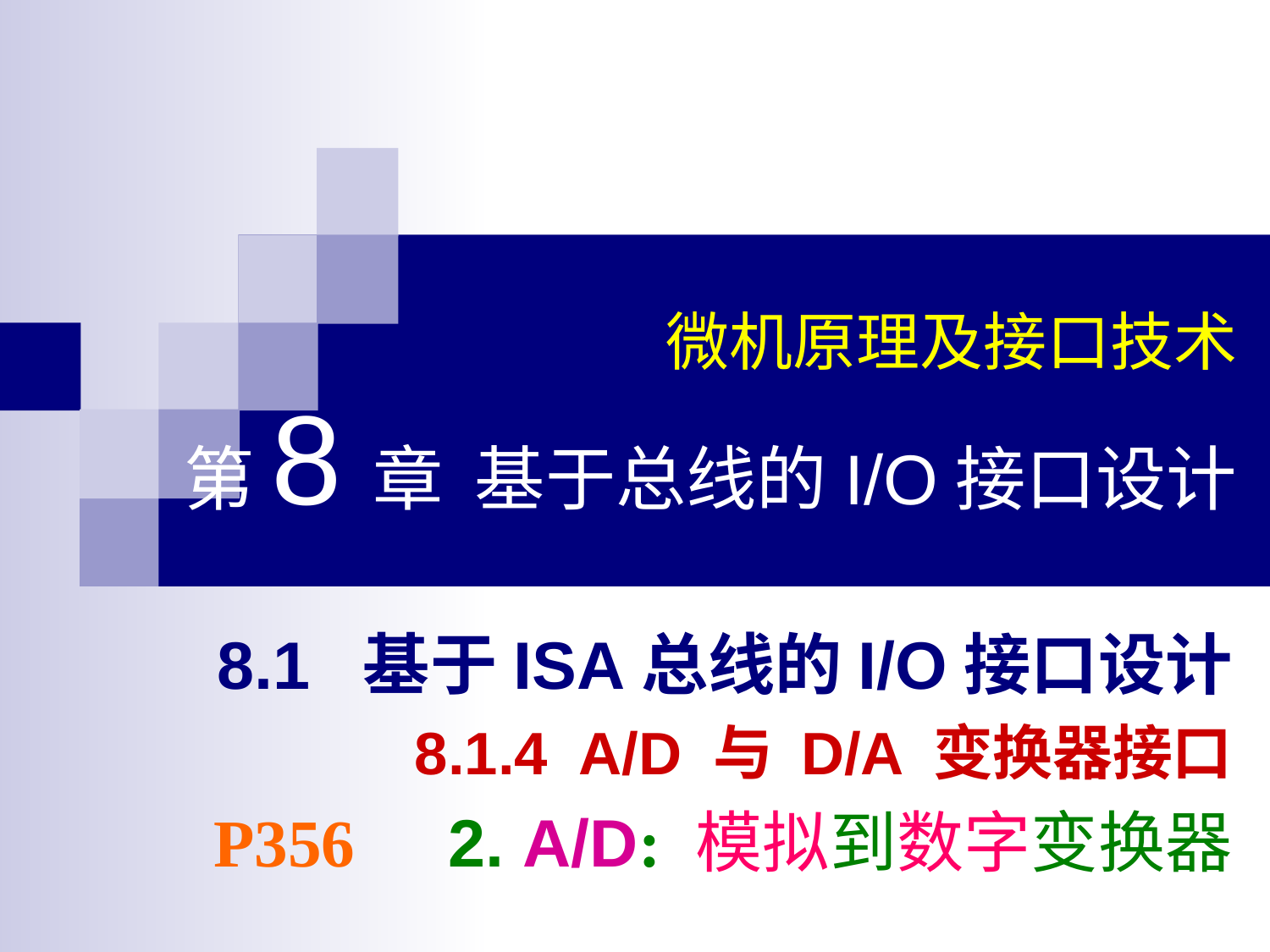

微机原理及接口技术
第8章  基于总线的I/O接口设计
8.1  基于ISA总线的I/O接口设计
8.1.4  A/D 与 D/A 变换器接口
P356     2. A/D: 模拟到数字变换器